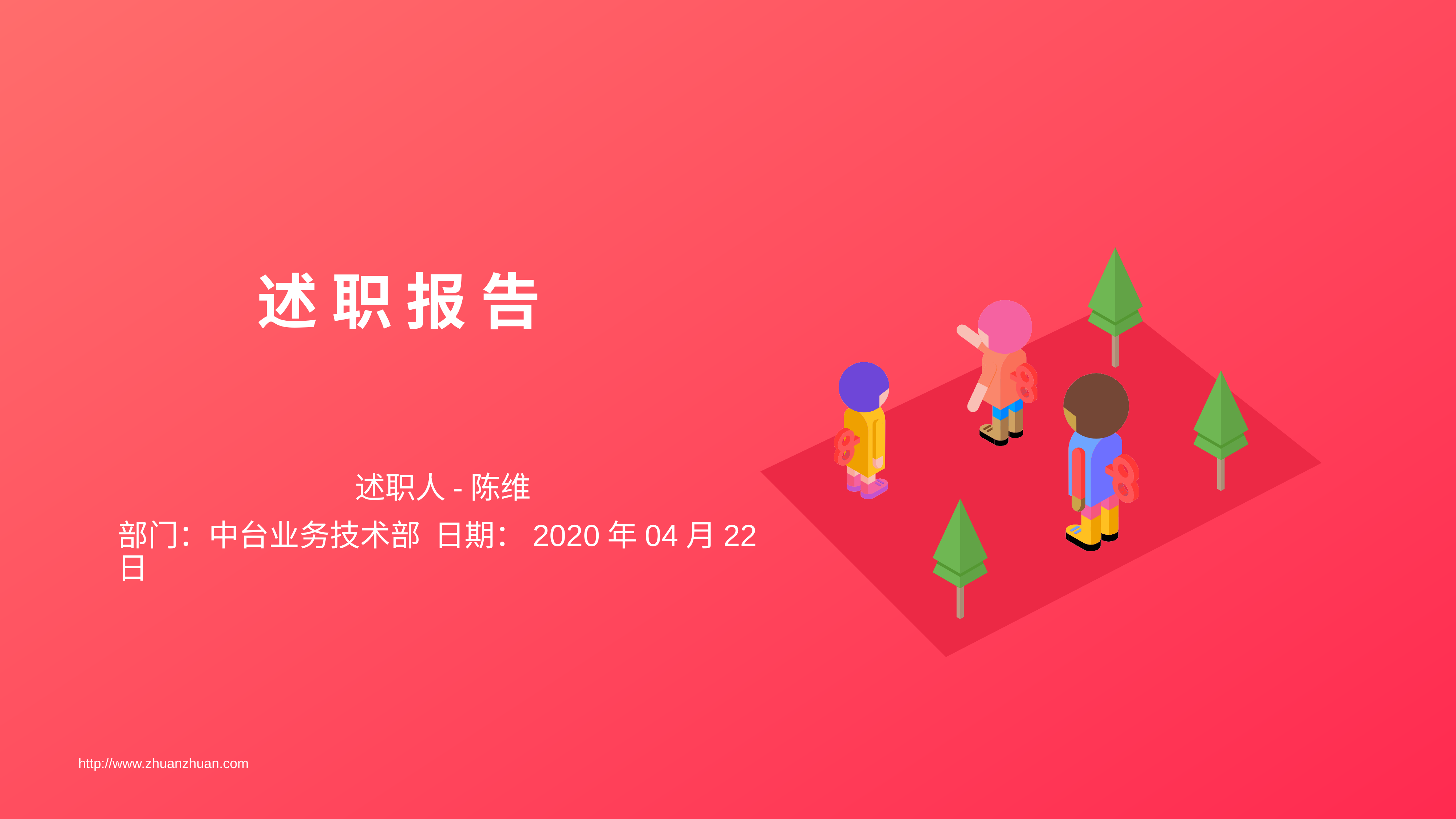

述 职 报 告
述职人-陈维
部门：中台业务技术部  日期：2020年04月22日